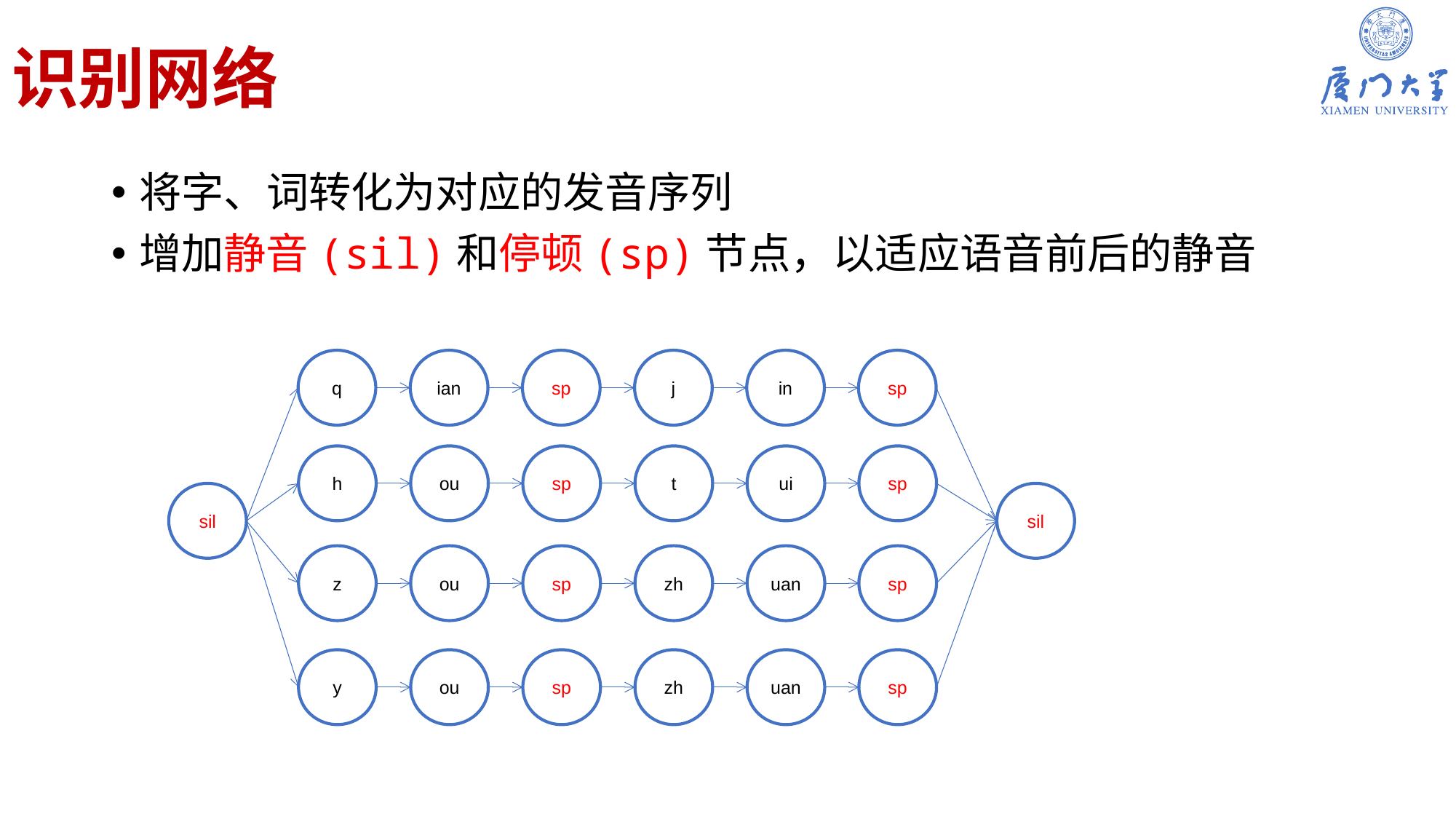

# 识别网络
将字、词转化为对应的发音序列
增加静音(sil)和停顿(sp)节点，以适应语音前后的静音

q
ian
sp
j
in
sp
h
ou
sp
t
ui
sp
sil
sil
z
ou
sp
zh
uan
sp
y
ou
sp
zh
uan
sp